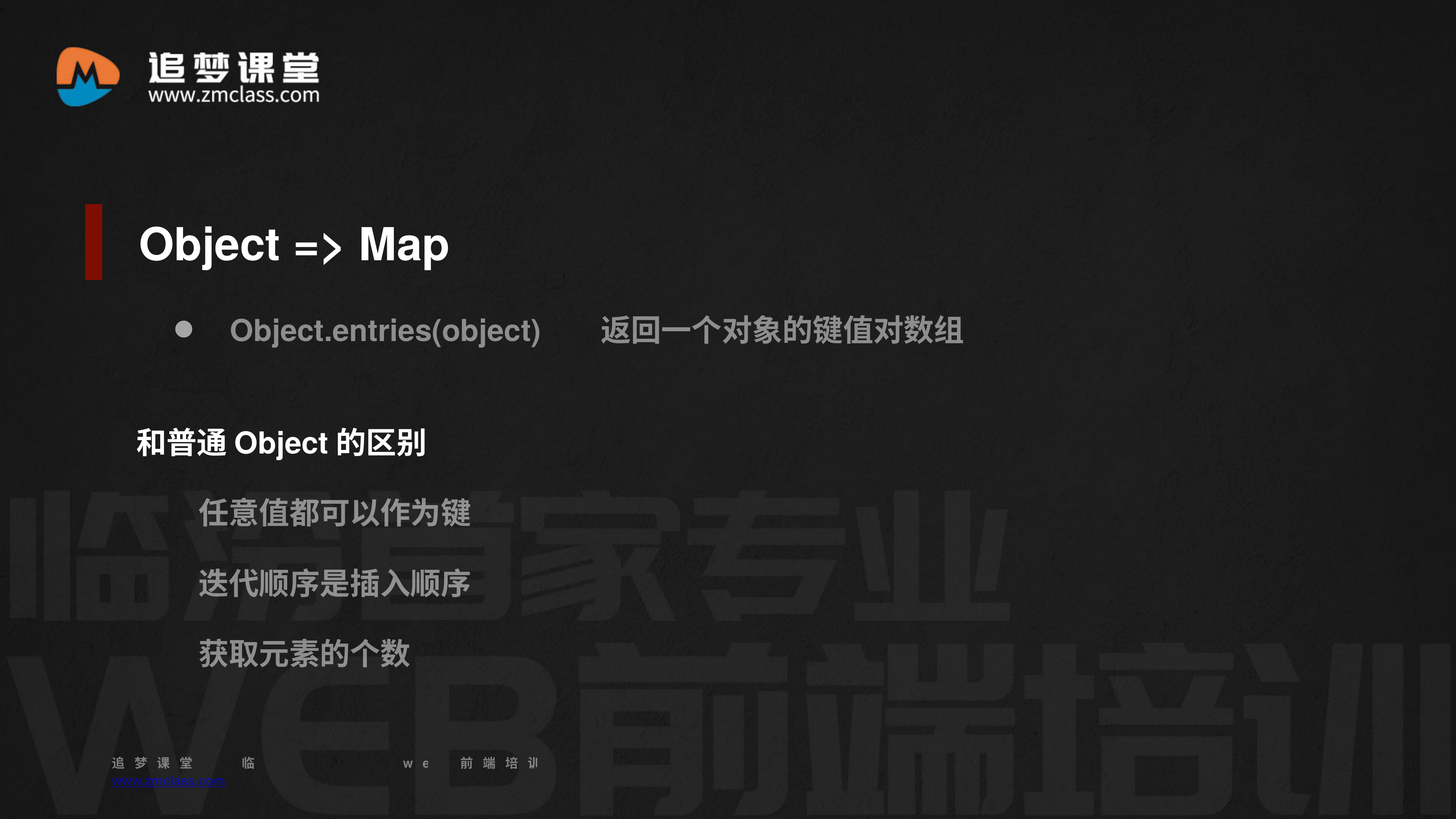

Object => Map
返回一个对象的键值对数组
Object.entries(object)

和普通Object的区别
任意值都可以作为键
迭代顺序是插入顺序
获取元素的个数
追梦课堂   临汾首家专业的web前端培训机构                                                          www.zmclass.com
17